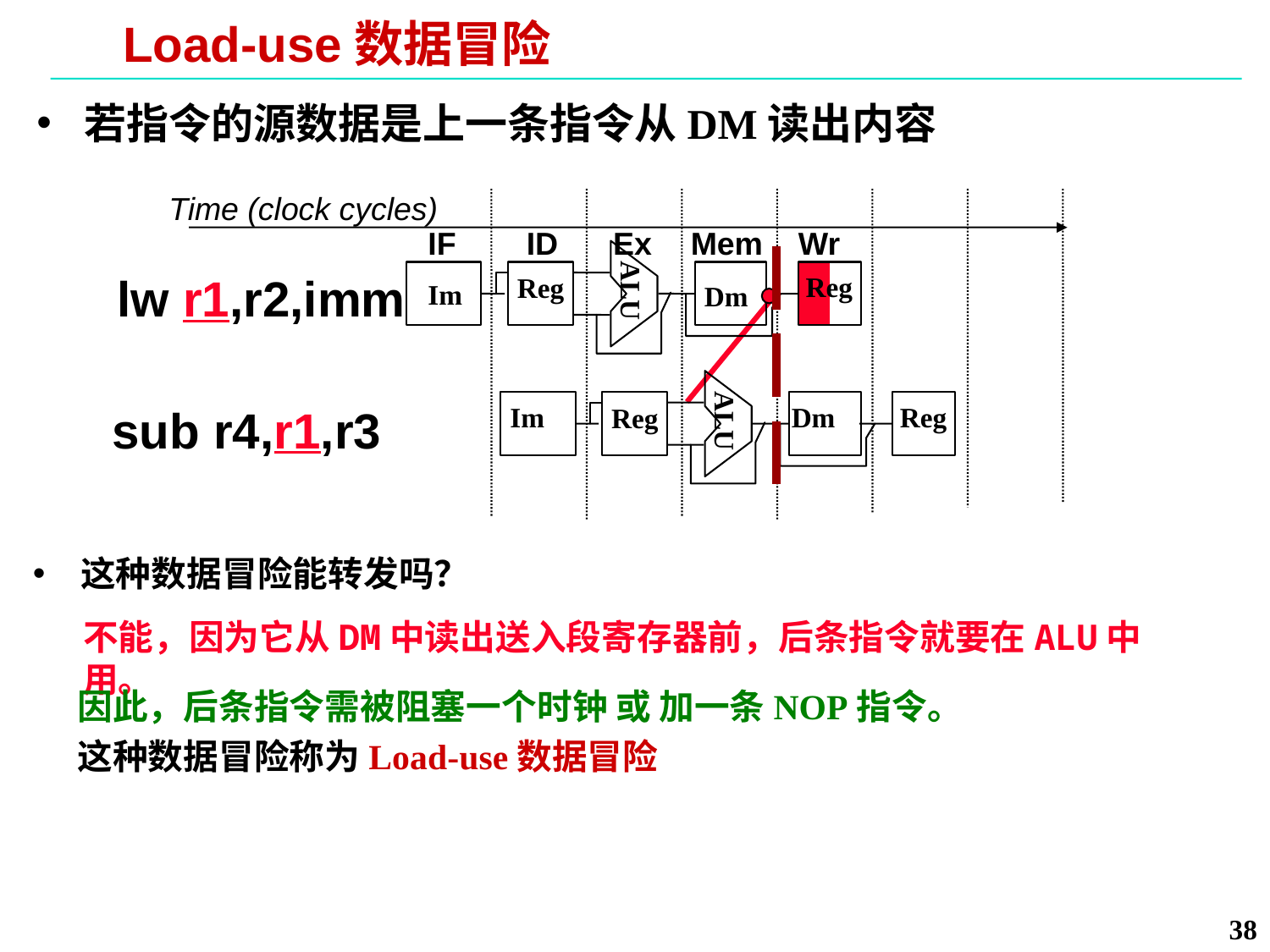

# Load-use数据冒险
若指令的源数据是上一条指令从DM读出内容
Time (clock cycles)

IF
ID
Ex
Mem
Wr

lw r1,r2,imm

Reg
Reg
ALU
Im

Dm

ALU

Im

sub r4,r1,r3
Dm
Reg
Reg

这种数据冒险能转发吗？
不能，因为它从DM中读出送入段寄存器前，后条指令就要在ALU中用。
    因此，后条指令需被阻塞一个时钟 或 加一条NOP指令。
    这种数据冒险称为Load-use数据冒险